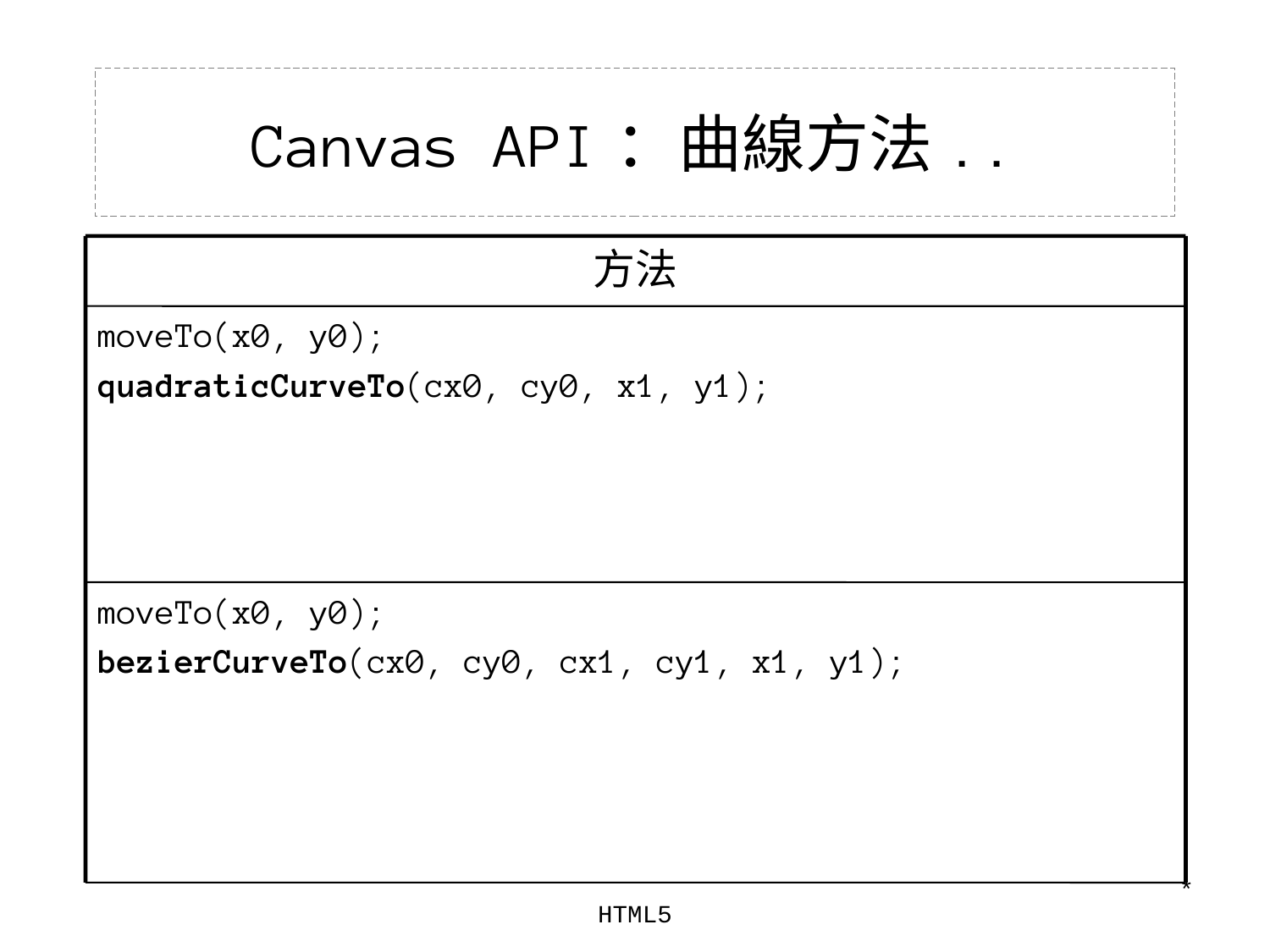

# Canvas API：曲線方法..
方法

moveTo(x0, y0);
quadraticCurveTo(cx0, cy0, x1, y1);

moveTo(x0, y0);
bezierCurveTo(cx0, cy0, cx1, cy1, x1, y1);

*
HTML5